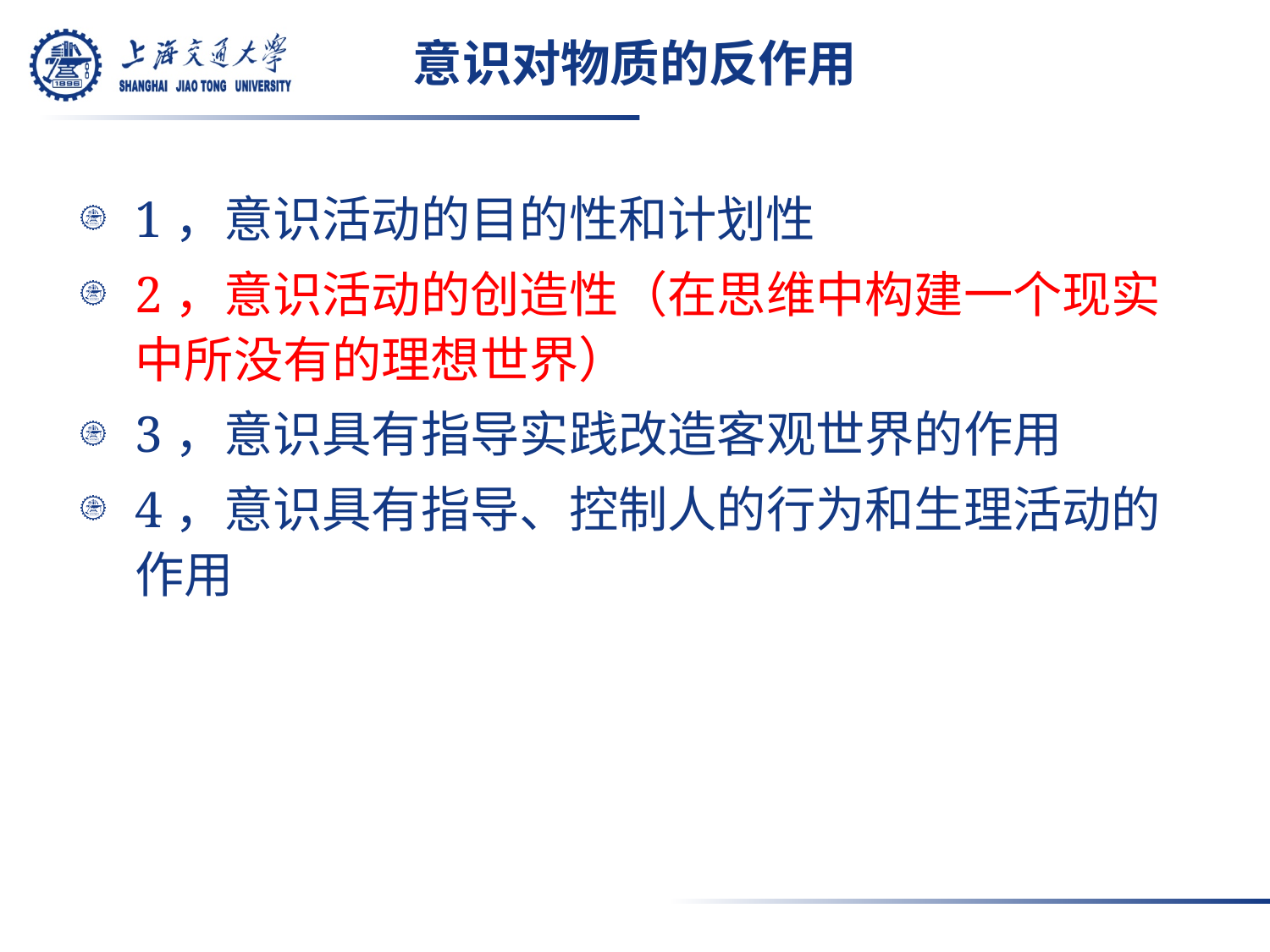

# 意识对物质的反作用
1，意识活动的目的性和计划性
2，意识活动的创造性（在思维中构建一个现实中所没有的理想世界）
3，意识具有指导实践改造客观世界的作用
4，意识具有指导、控制人的行为和生理活动的作用